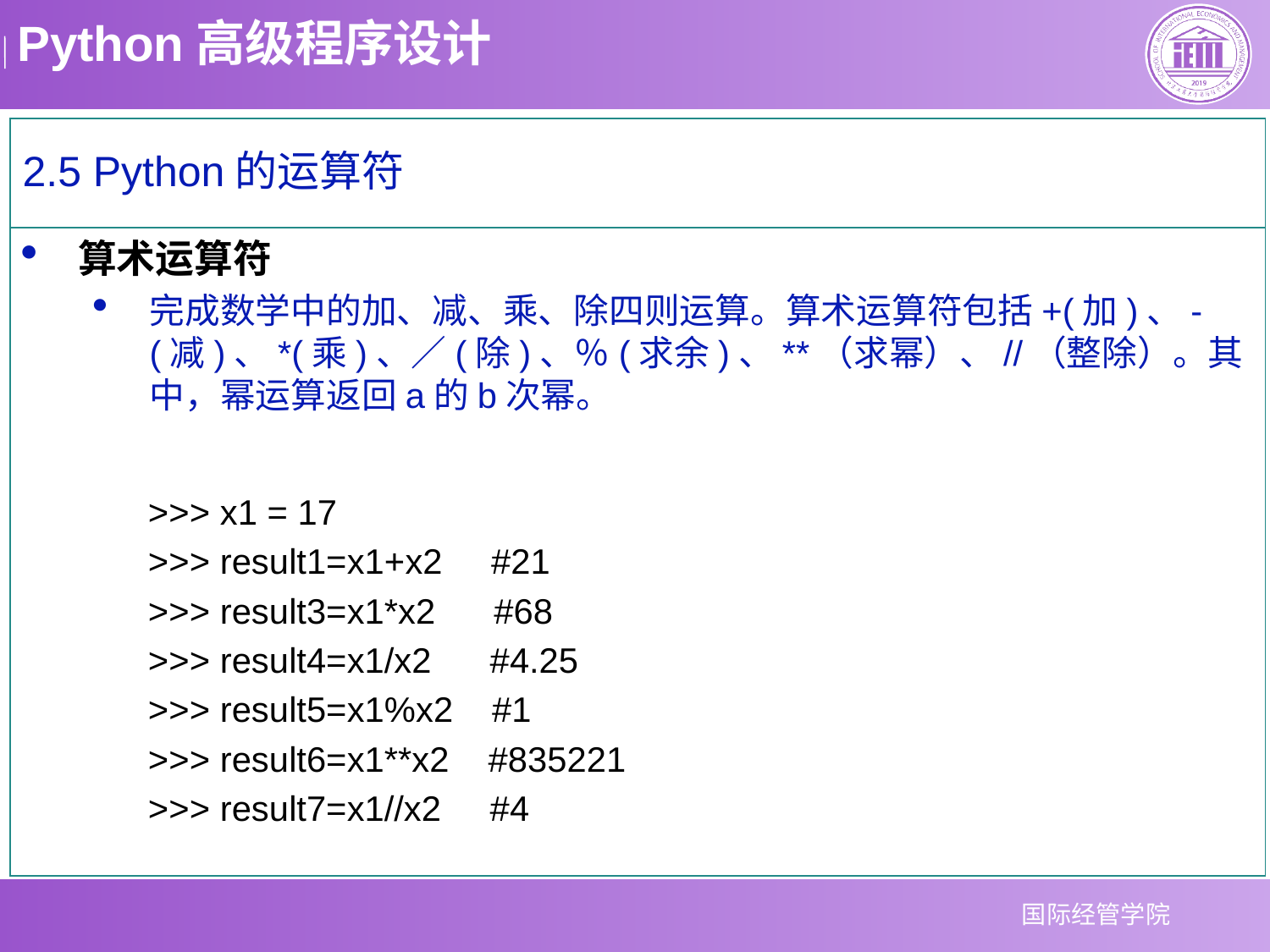

2.5 Python的运算符
算术运算符
完成数学中的加、减、乘、除四则运算。算术运算符包括+(加)、-(减)、*(乘)、／(除)、％(求余)、**（求幂）、//（整除）。其中，幂运算返回a的b次幂。

>>> x1 = 17
>>> result1=x1+x2     #21
>>> result3=x1*x2      #68
>>> result4=x1/x2      #4.25
>>> result5=x1%x2    #1
>>> result6=x1**x2    #835221
>>> result7=x1//x2     #4